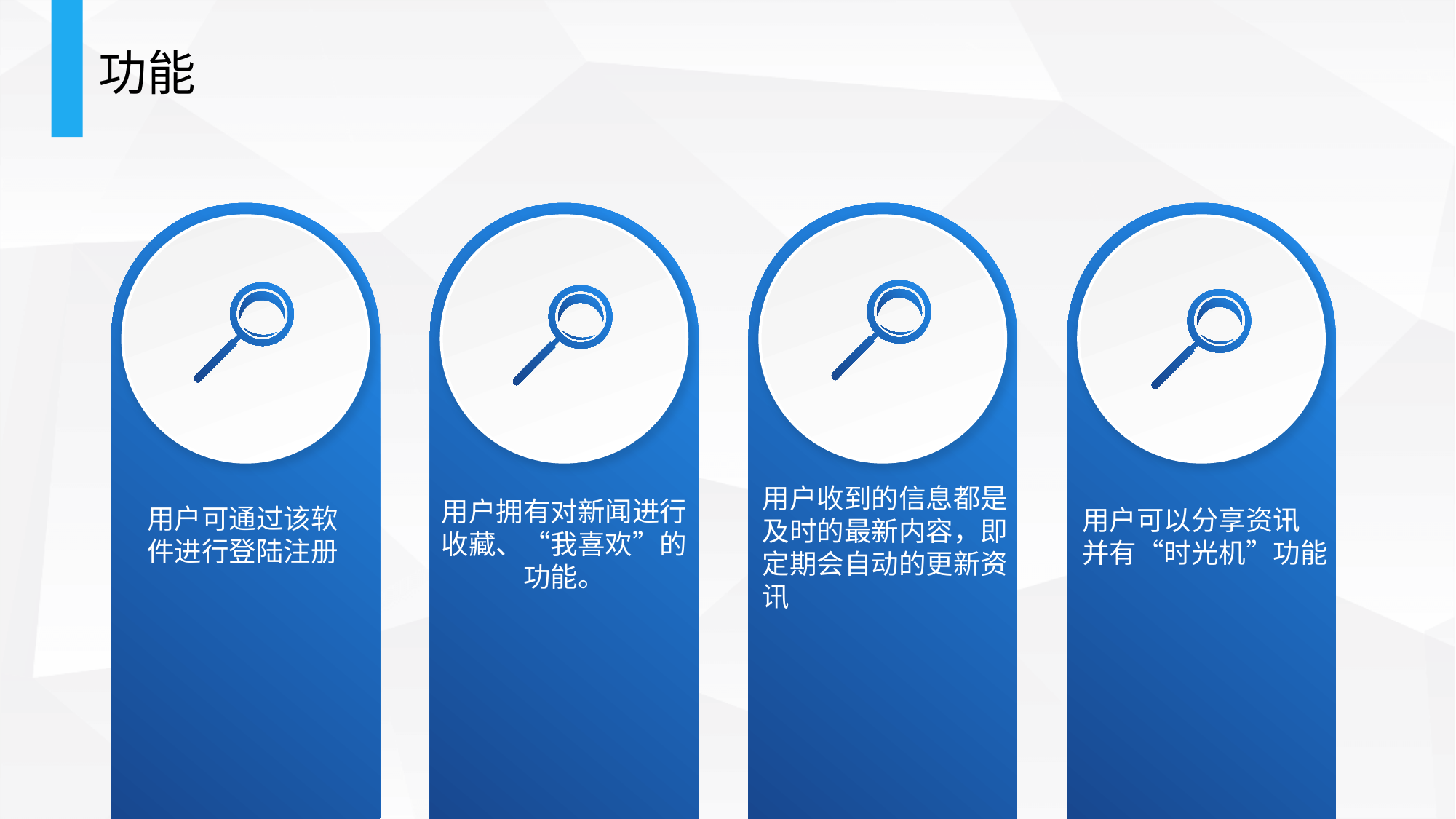

功能

用户拥有对新闻进行收藏、“我喜欢”的功能。

用户收到的信息都是及时的最新内容，即定期会自动的更新资讯
用户可通过该软件进行登陆注册
用户可以分享资讯
并有“时光机”功能